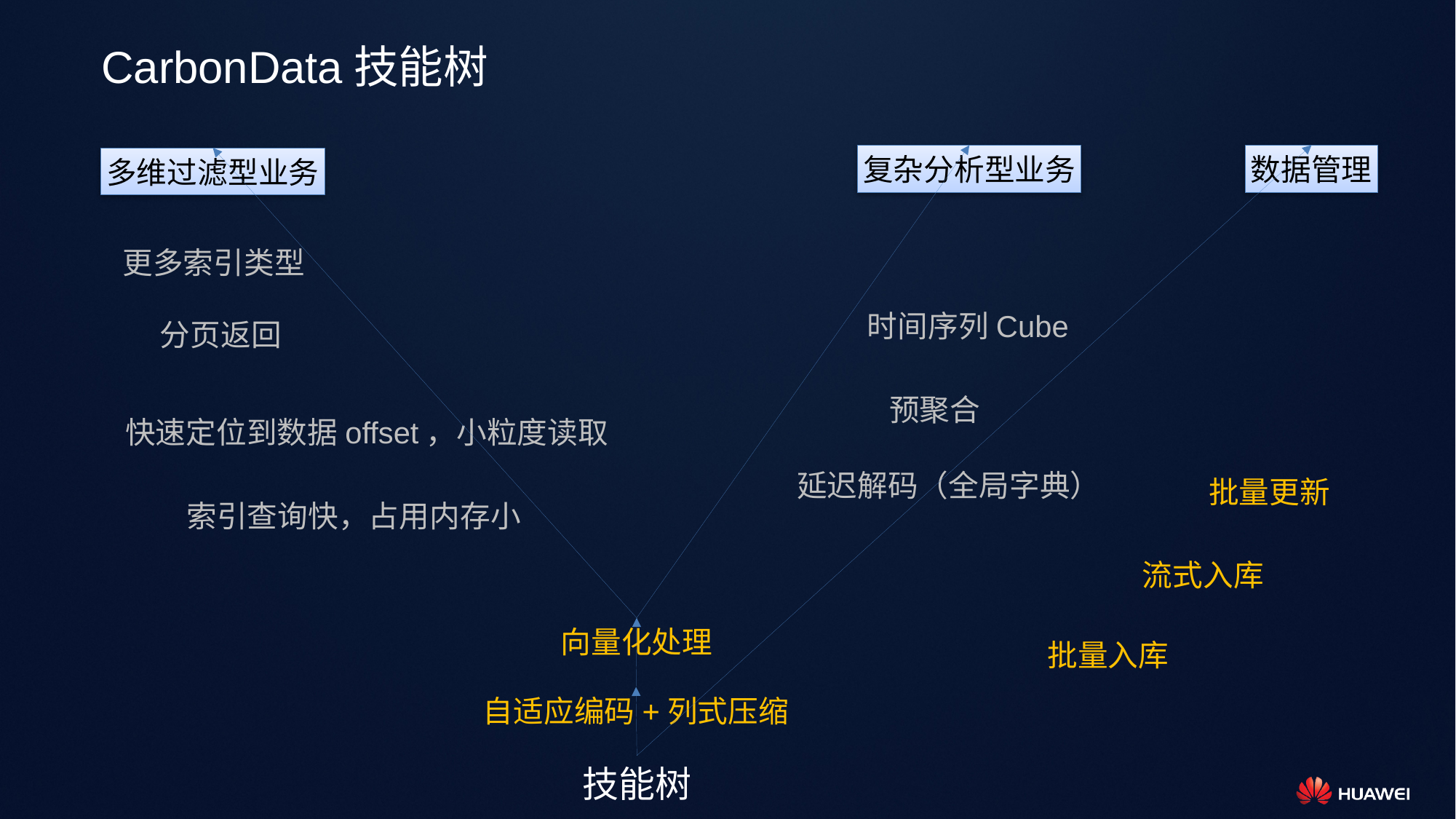

# CarbonData技能树
数据管理
复杂分析型业务
多维过滤型业务
更多索引类型
时间序列Cube
分页返回
预聚合
快速定位到数据offset，小粒度读取
延迟解码（全局字典）
批量更新
索引查询快，占用内存小
流式入库
向量化处理
批量入库
自适应编码+列式压缩
技能树